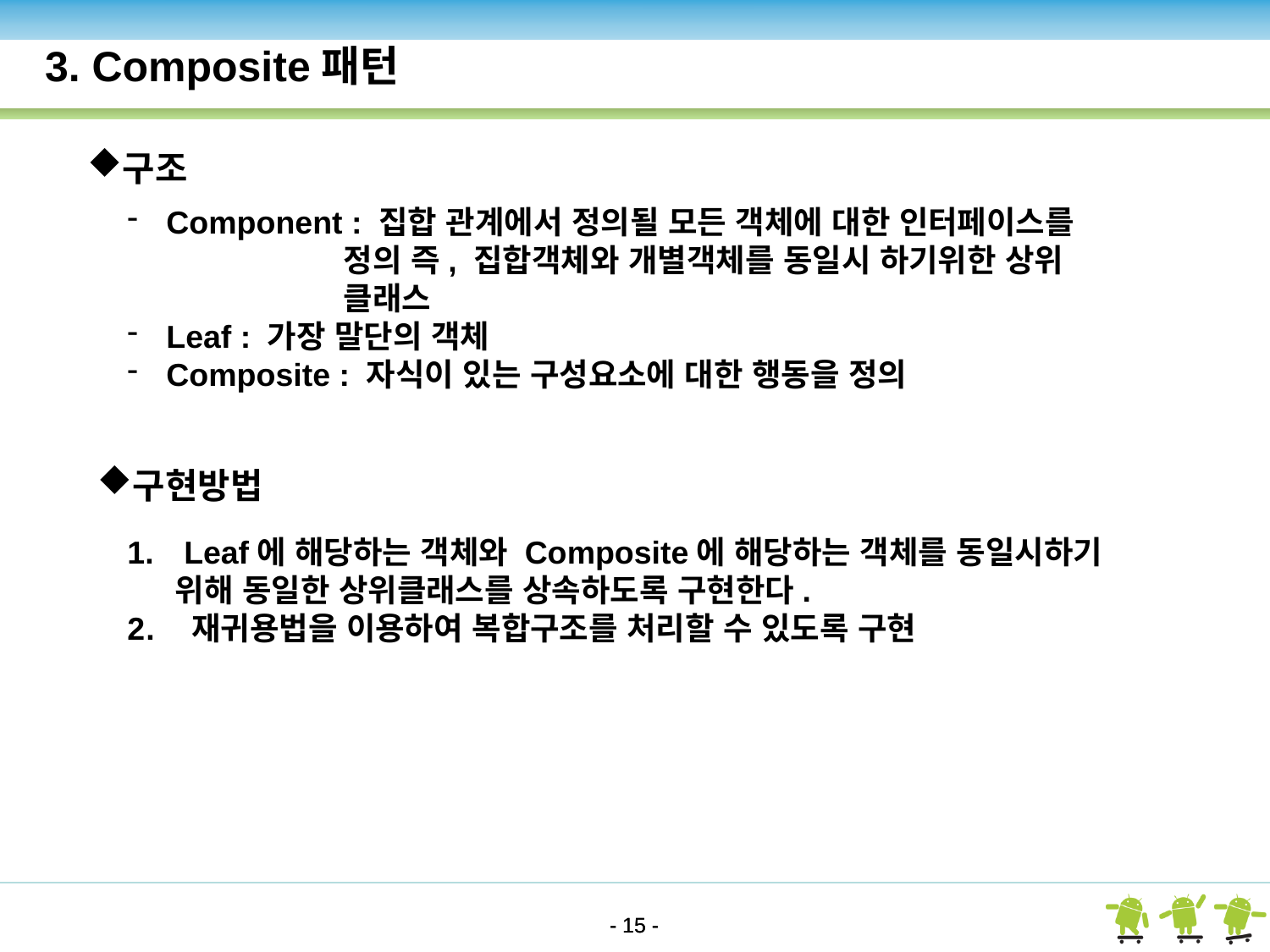

3. Composite패턴
구조
 Component : 집합 관계에서 정의될 모든 객체에 대한 인터페이스를
                     정의 즉, 집합객체와 개별객체를 동일시 하기위한 상위
                     클래스
 Leaf : 가장 말단의 객체
 Composite : 자식이 있는 구성요소에 대한 행동을 정의
구현방법
 Leaf에 해당하는 객체와 Composite에 해당하는 객체를 동일시하기 위해 동일한 상위클래스를 상속하도록 구현한다.
 재귀용법을 이용하여 복합구조를 처리할 수 있도록 구현
- 15 -
- 15 -